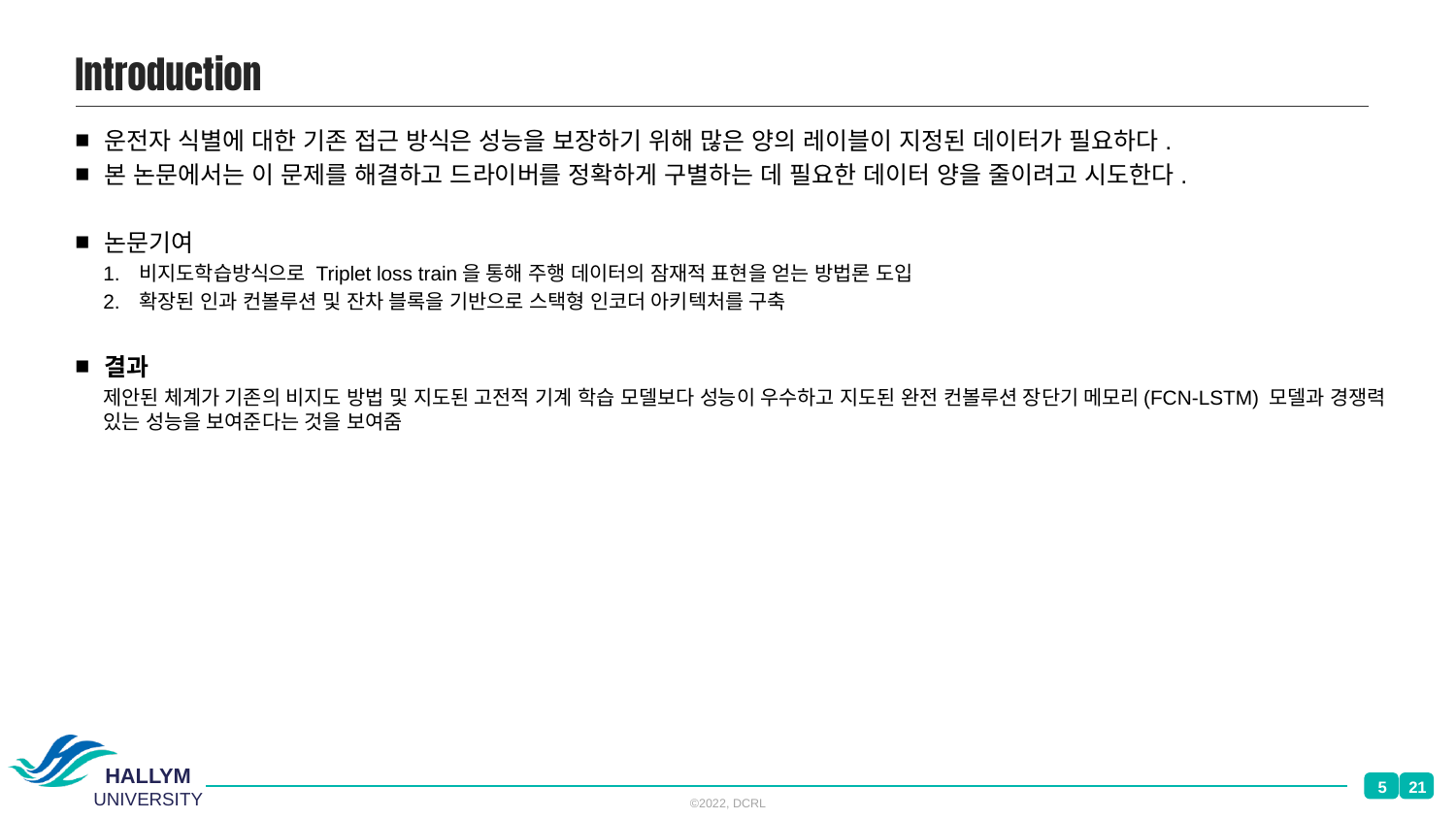

# Introduction
운전자 식별에 대한 기존 접근 방식은 성능을 보장하기 위해 많은 양의 레이블이 지정된 데이터가 필요하다.
본 논문에서는 이 문제를 해결하고 드라이버를 정확하게 구별하는 데 필요한 데이터 양을 줄이려고 시도한다.

논문기여
비지도학습방식으로 Triplet loss train을 통해 주행 데이터의 잠재적 표현을 얻는 방법론 도입
확장된 인과 컨볼루션 및 잔차 블록을 기반으로 스택형 인코더 아키텍처를 구축

결과
제안된 체계가 기존의 비지도 방법 및 지도된 고전적 기계 학습 모델보다 성능이 우수하고 지도된 완전 컨볼루션 장단기 메모리(FCN-LSTM) 모델과 경쟁력 있는 성능을 보여준다는 것을 보여줌